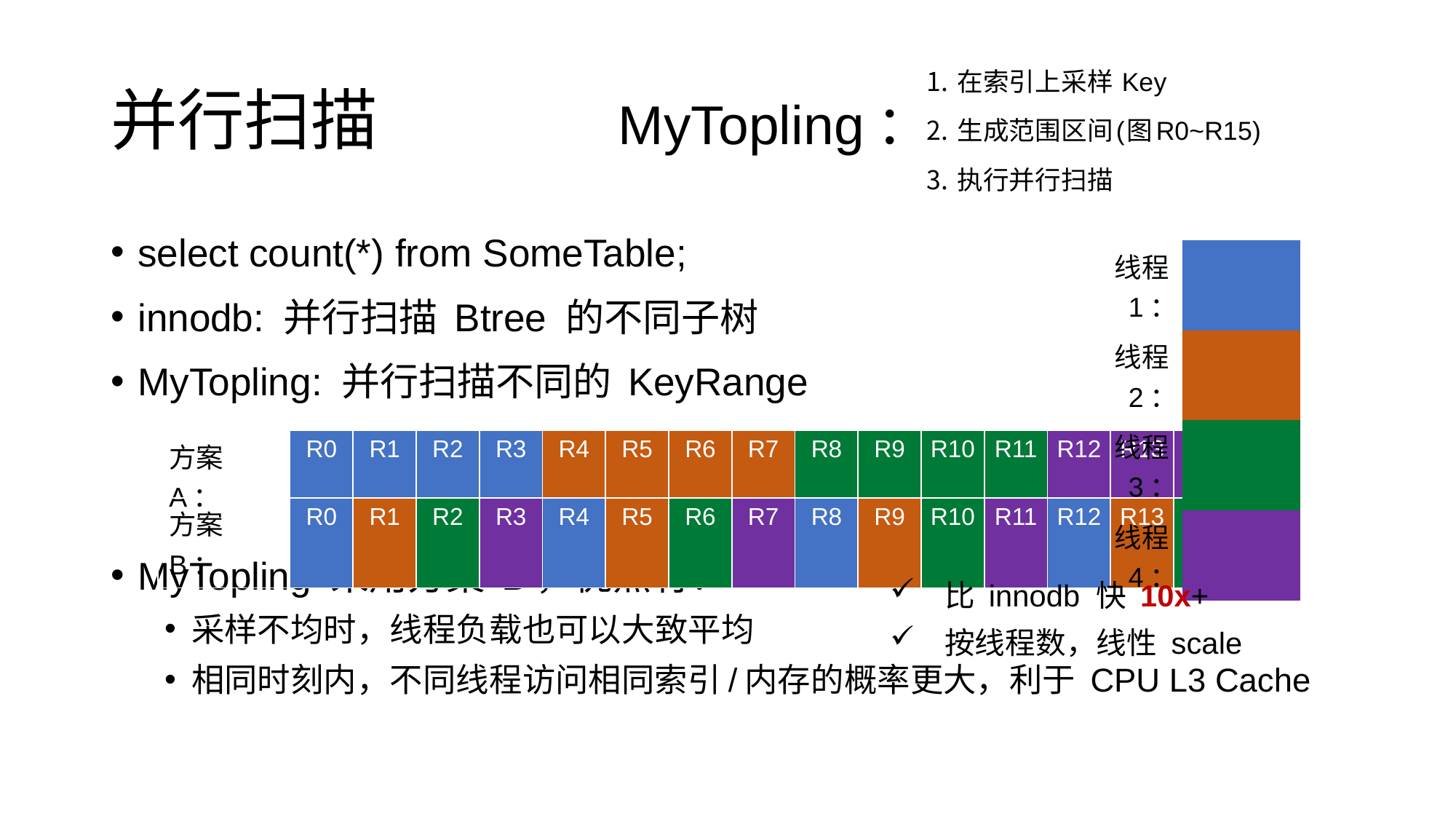

# 并行扫描
MyTopling：
在索引上采样 Key
生成范围区间(图R0~R15)
执行并行扫描
select count(*) from SomeTable;
innodb: 并行扫描 Btree 的不同子树
MyTopling: 并行扫描不同的 KeyRange

MyTopling 采用方案 B，优点有：
采样不均时，线程负载也可以大致平均
相同时刻内，不同线程访问相同索引/内存的概率更大，利于 CPU L3 Cache
| 线程1： |  |
| --- | --- |
| 线程2： |  |
| 线程3： |  |
| 线程4： |  |
| 方案A： | R0 | R1 | R2 | R3 | R4 | R5 | R6 | R7 | R8 | R9 | R10 | R11 | R12 | R13 | R14 | R15 |
| --- | --- | --- | --- | --- | --- | --- | --- | --- | --- | --- | --- | --- | --- | --- | --- | --- |
| 方案B： | R0 | R1 | R2 | R3 | R4 | R5 | R6 | R7 | R8 | R9 | R10 | R11 | R12 | R13 | R14 | R15 |
| --- | --- | --- | --- | --- | --- | --- | --- | --- | --- | --- | --- | --- | --- | --- | --- | --- |
比 innodb 快 10x+
按线程数，线性 scale